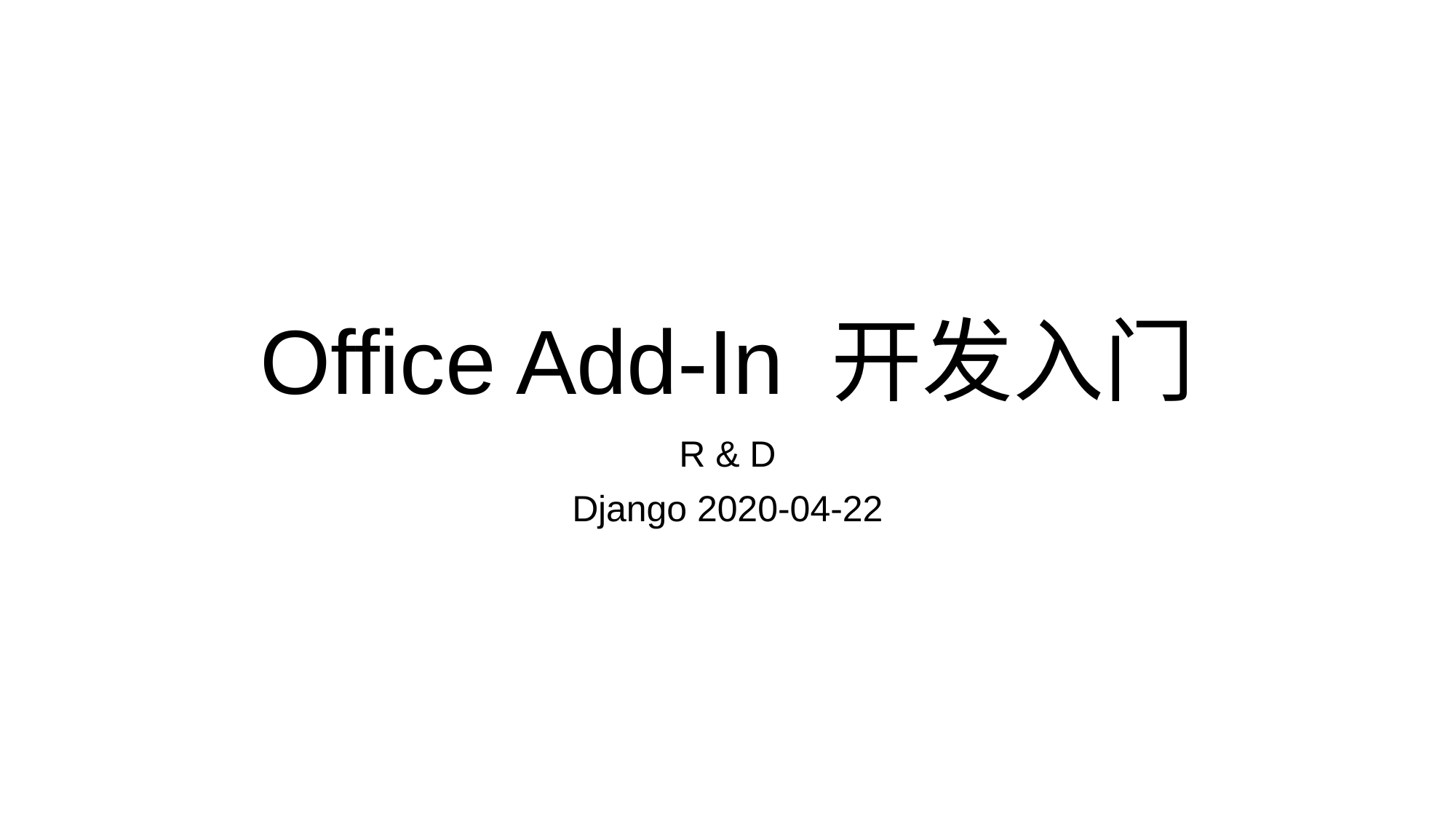

# Office Add-In 开发入门
R & D
Django 2020-04-22